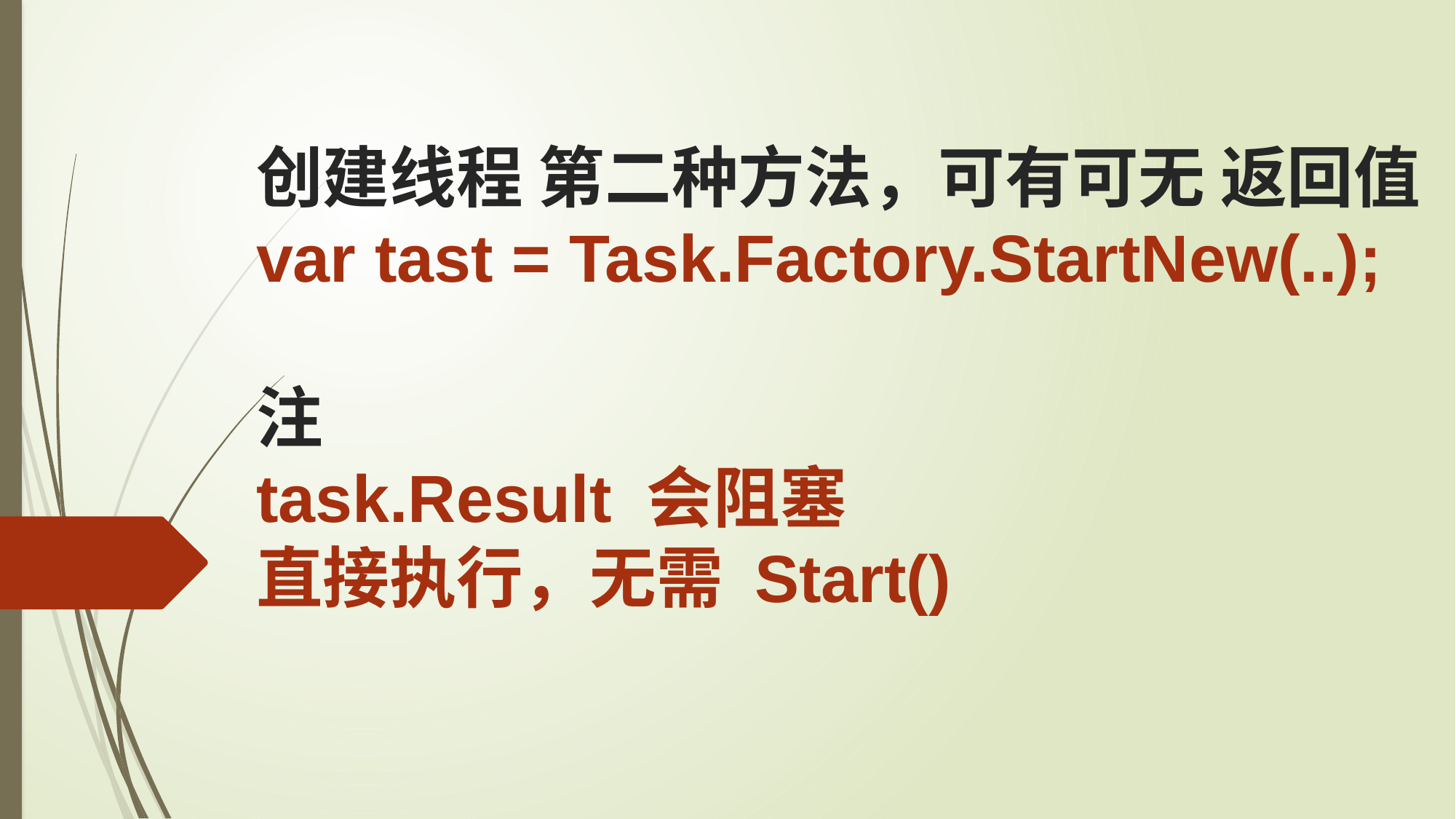

创建线程 第二种方法，可有可无 返回值
var tast = Task.Factory.StartNew(..);

注
task.Result 会阻塞
直接执行，无需 Start()